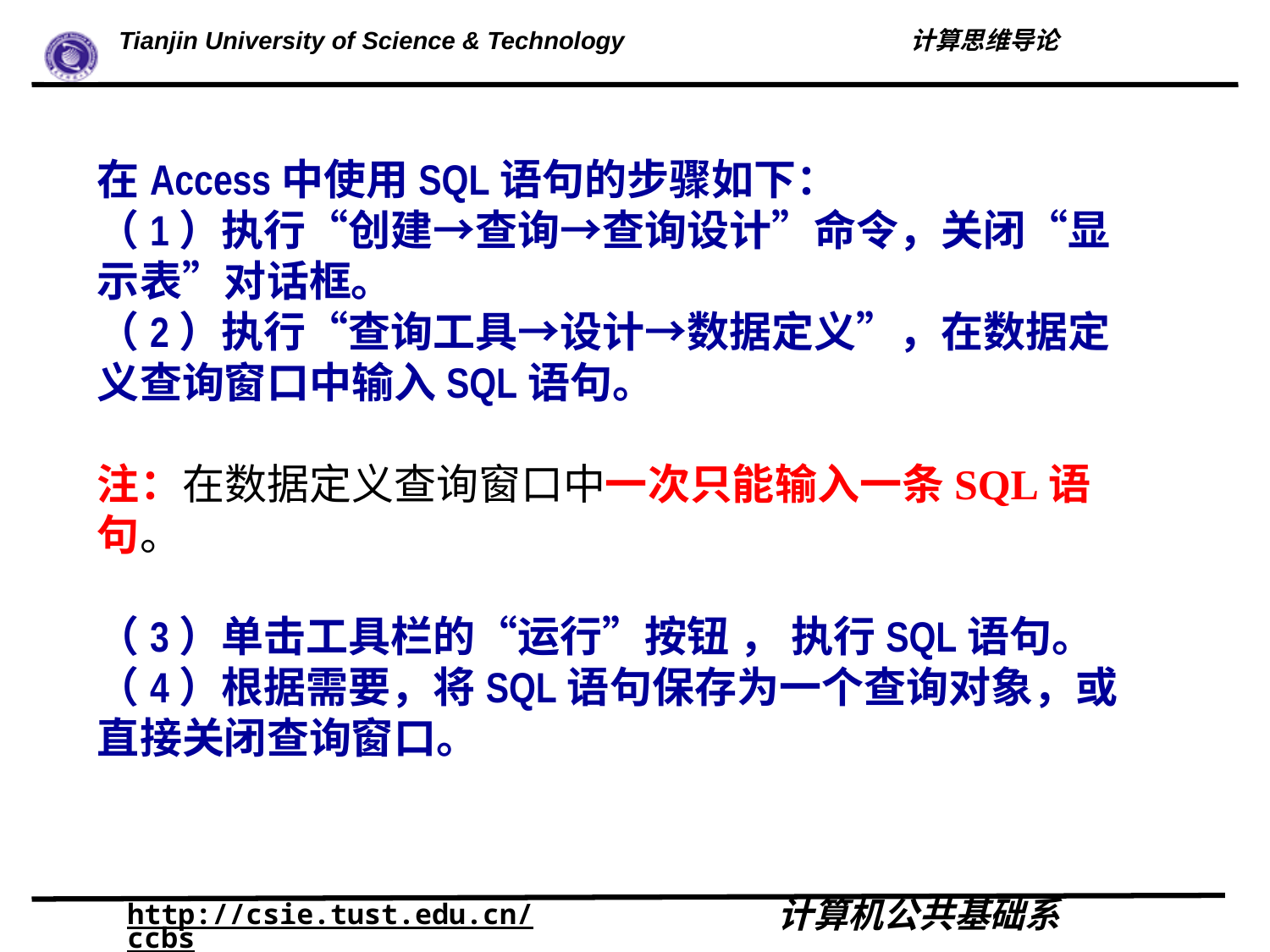

在Access中使用SQL语句的步骤如下：
（1）执行“创建→查询→查询设计”命令，关闭“显示表”对话框。
（2）执行“查询工具→设计→数据定义”，在数据定义查询窗口中输入SQL语句。

注：在数据定义查询窗口中一次只能输入一条SQL语句。

（3）单击工具栏的“运行”按钮 ， 执行SQL语句。
（4）根据需要，将SQL语句保存为一个查询对象，或直接关闭查询窗口。